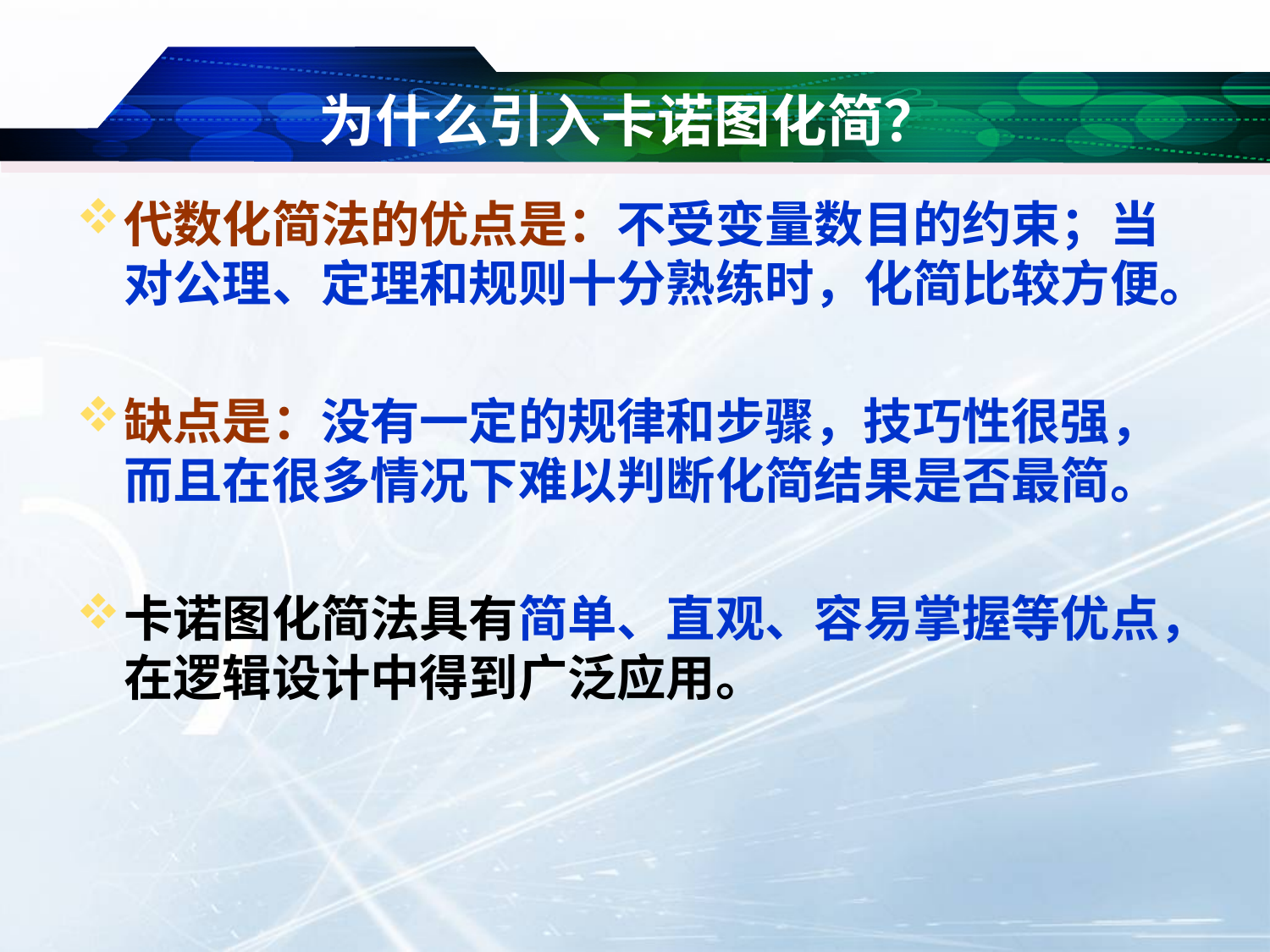

# 为什么引入卡诺图化简？
代数化简法的优点是：不受变量数目的约束；当对公理、定理和规则十分熟练时，化简比较方便。

缺点是：没有一定的规律和步骤，技巧性很强，而且在很多情况下难以判断化简结果是否最简。

卡诺图化简法具有简单、直观、容易掌握等优点，在逻辑设计中得到广泛应用。